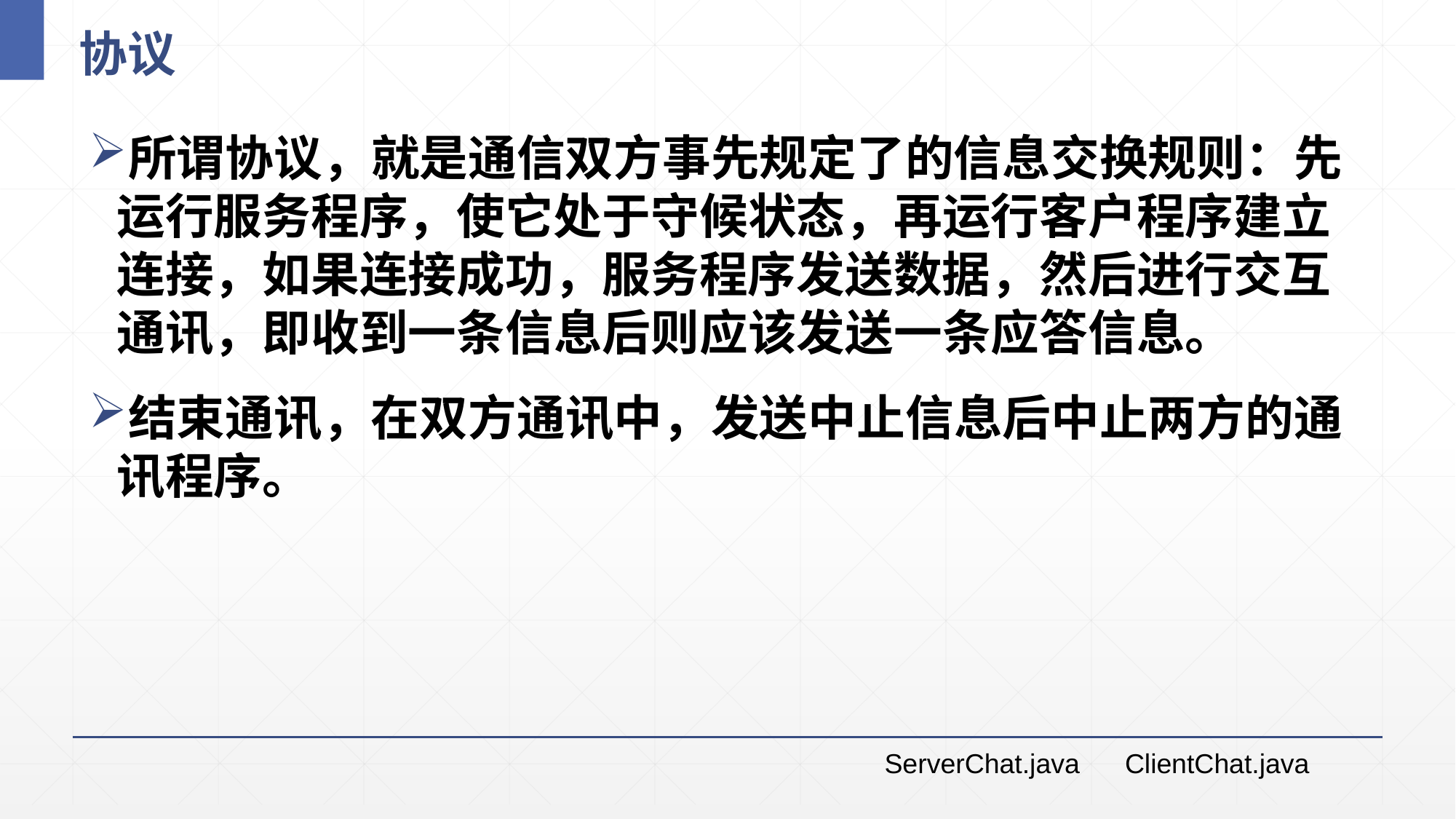

# 协议
所谓协议，就是通信双方事先规定了的信息交换规则：先运行服务程序，使它处于守候状态，再运行客户程序建立连接，如果连接成功，服务程序发送数据，然后进行交互通讯，即收到一条信息后则应该发送一条应答信息。
结束通讯，在双方通讯中，发送中止信息后中止两方的通讯程序。

ServerChat.java
ClientChat.java